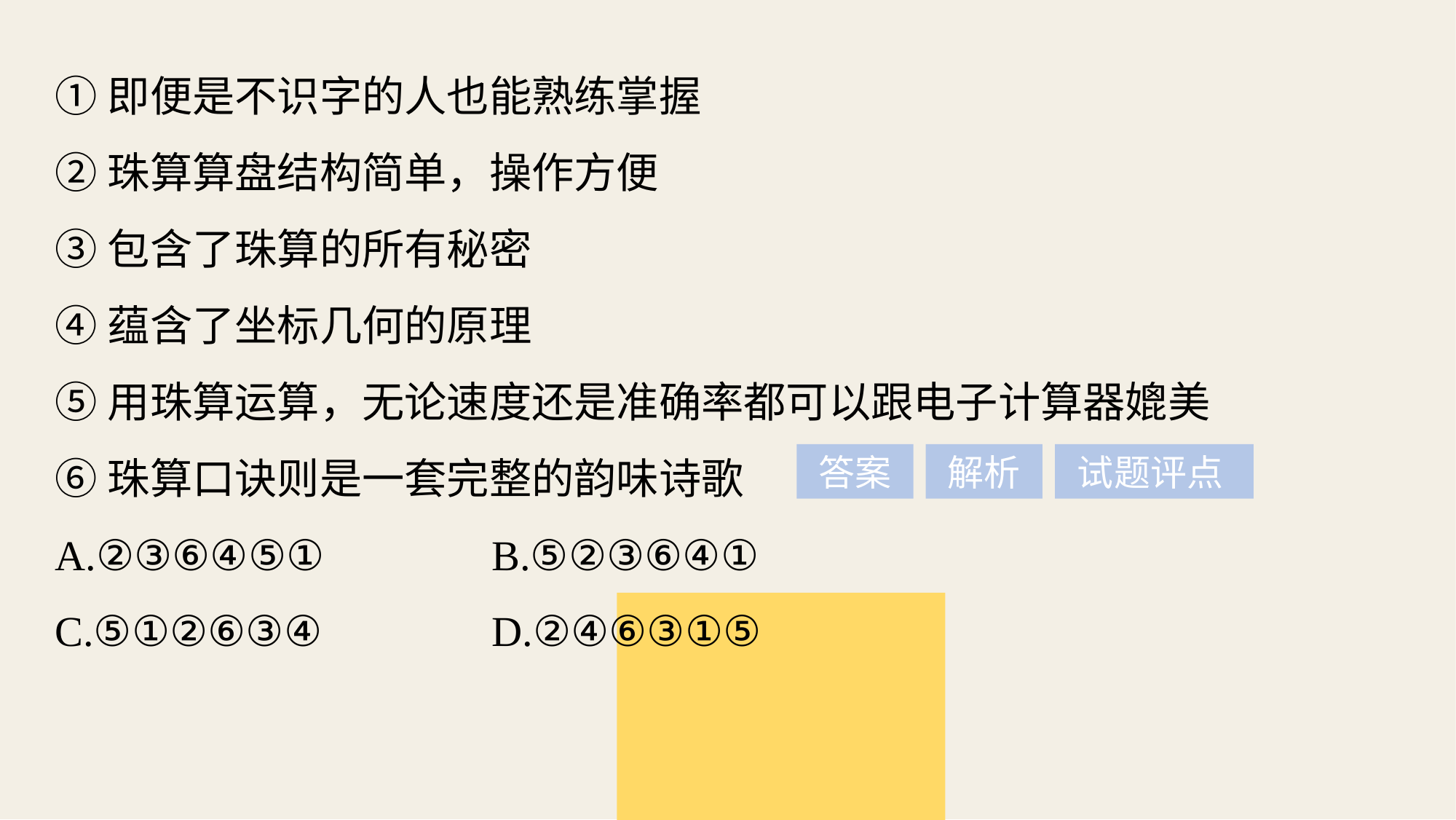

①即便是不识字的人也能熟练掌握
②珠算算盘结构简单，操作方便
③包含了珠算的所有秘密
④蕴含了坐标几何的原理
⑤用珠算运算，无论速度还是准确率都可以跟电子计算器媲美
⑥珠算口诀则是一套完整的韵味诗歌
A.②③⑥④⑤①  		B.⑤②③⑥④①
C.⑤①②⑥③④  		D.②④⑥③①⑤
答案
解析
试题评点